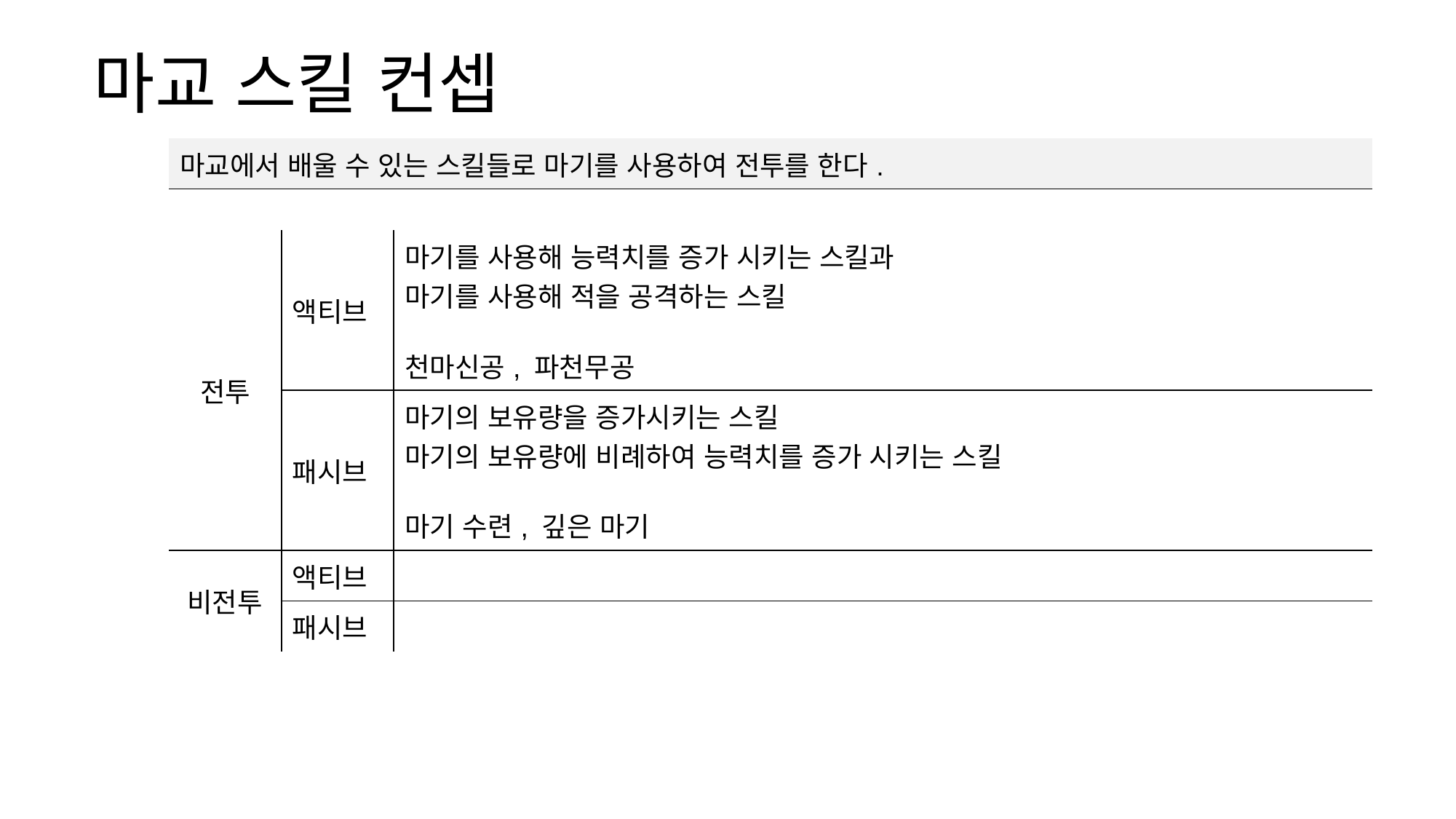

마교 스킬 컨셉
| 마교에서 배울 수 있는 스킬들로 마기를 사용하여 전투를 한다. |  |  |
| --- | --- | --- |
|  |  |  |
| 전투 | 액티브 | 마기를 사용해 능력치를 증가 시키는 스킬과 마기를 사용해 적을 공격하는 스킬 천마신공, 파천무공 |
|  | 패시브 | 마기의 보유량을 증가시키는 스킬 마기의 보유량에 비례하여 능력치를 증가 시키는 스킬 마기 수련, 깊은 마기 |
| 비전투 | 액티브 |  |
|  | 패시브 |  |